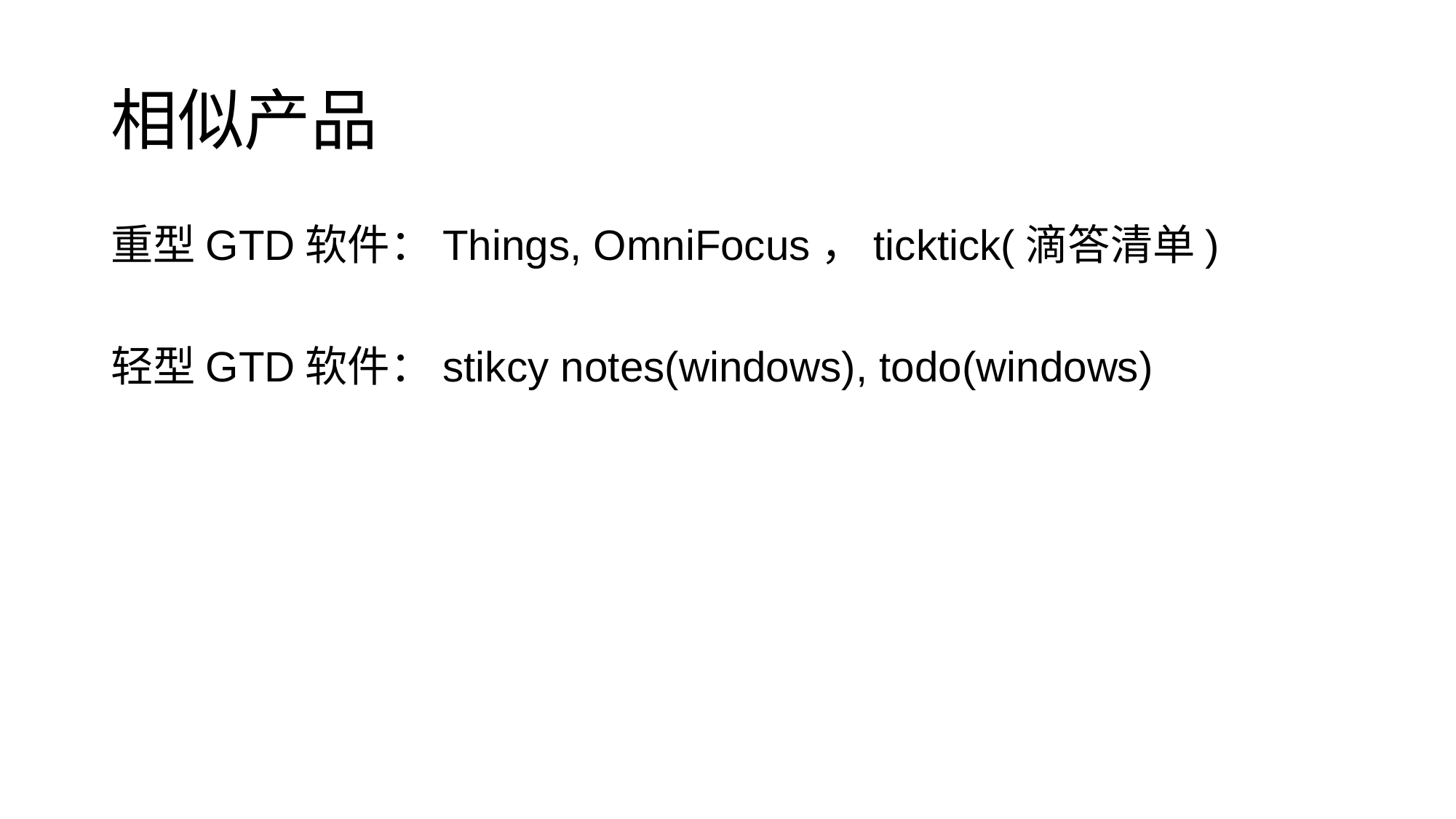

# 相似产品
重型GTD软件：Things, OmniFocus，ticktick(滴答清单)

轻型GTD软件：stikcy notes(windows), todo(windows)